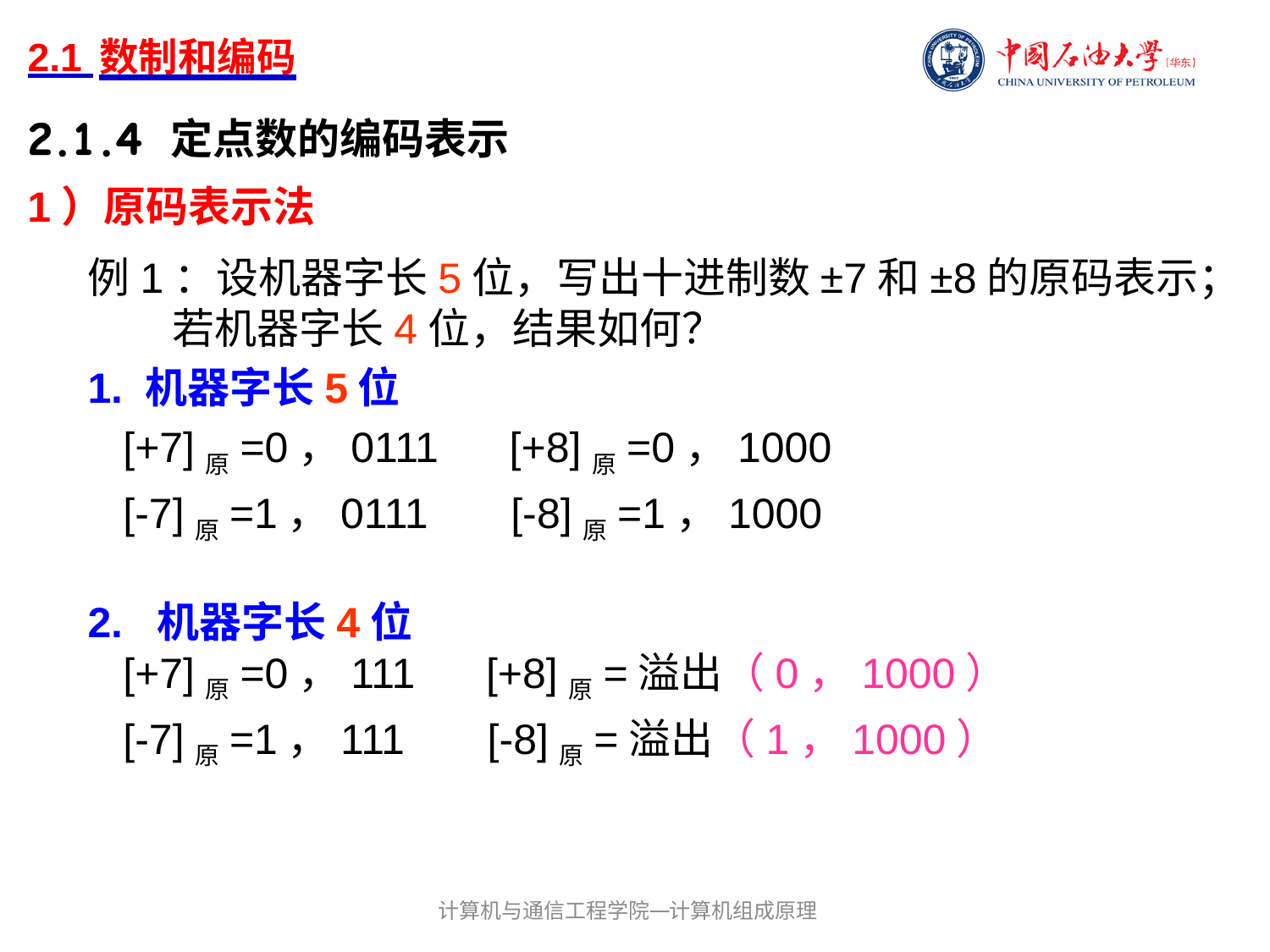

# 2.1 数制和编码
2.1.4 定点数的编码表示
1）原码表示法
例1：设机器字长5位，写出十进制数±7和±8的原码表示；若机器字长4位，结果如何？
1. 机器字长5位
   [+7]原=0，0111      [+8]原=0，1000
   [-7]原=1，0111       [-8]原=1，1000

2.  机器字长4位
   [+7]原=0，111      [+8]原=溢出（0，1000）
   [-7]原=1，111       [-8]原=溢出（1，1000）
24

计算机与通信工程学院—计算机组成原理